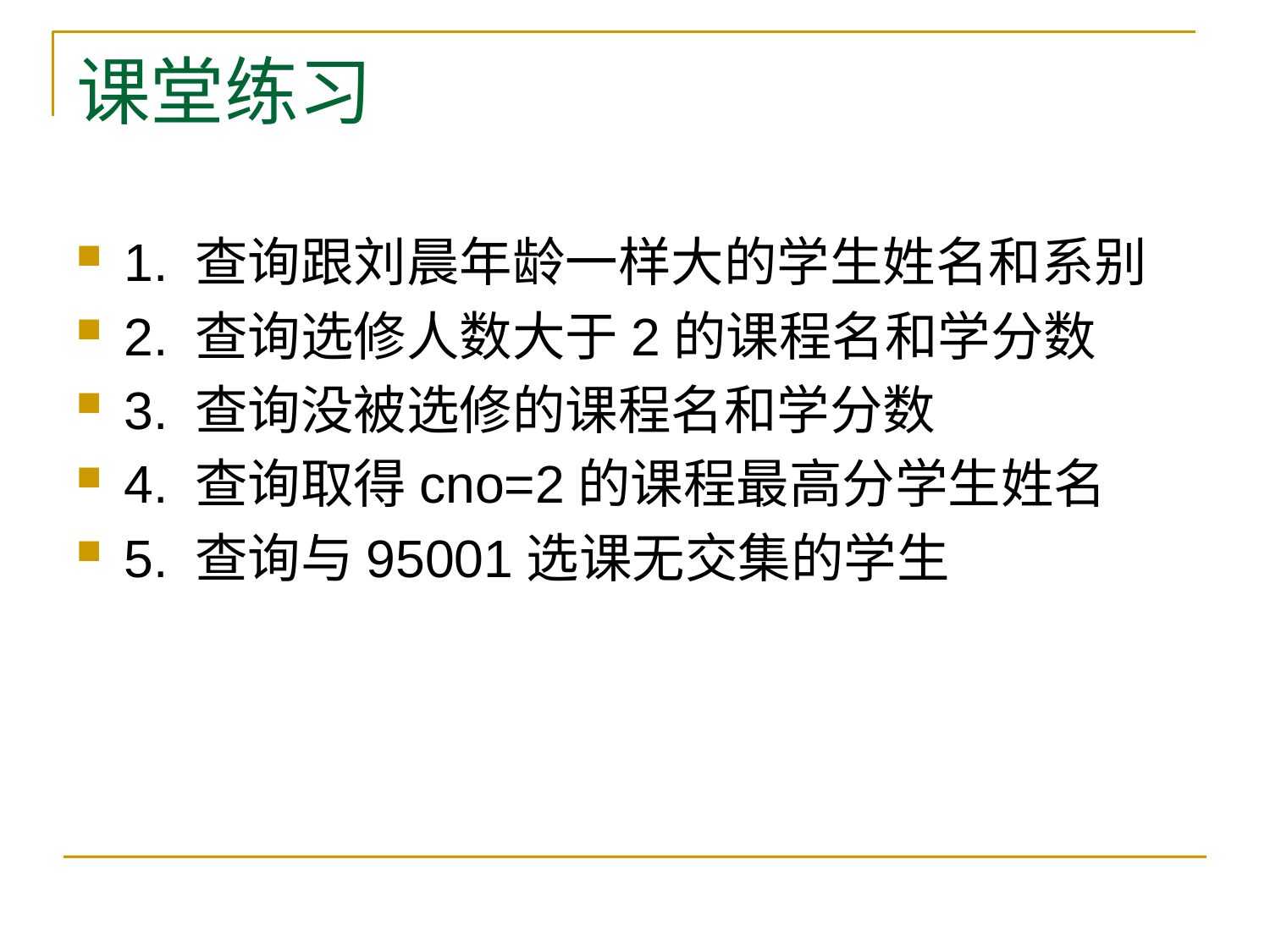

# 课堂练习
1. 查询跟刘晨年龄一样大的学生姓名和系别
2. 查询选修人数大于2的课程名和学分数
3. 查询没被选修的课程名和学分数
4. 查询取得cno=2的课程最高分学生姓名
5. 查询与95001选课无交集的学生